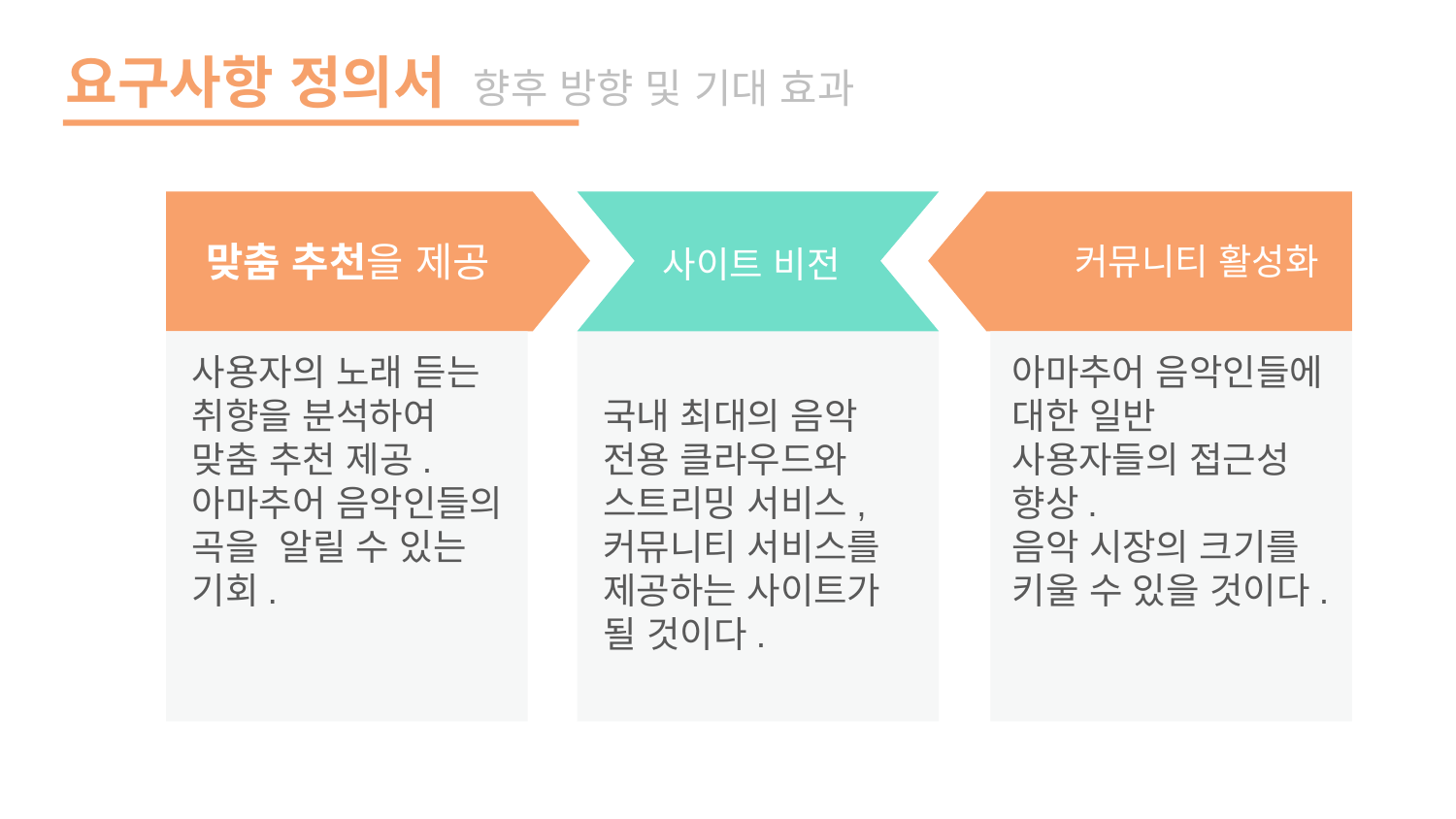

요구사항 정의서
향후 방향 및 기대 효과

맞춤 추천을 제공
커뮤니티 활성화
사이트 비전
사용자의 노래 듣는
취향을 분석하여 맞춤 추천 제공. 아마추어 음악인들의 곡을  알릴 수 있는 기회.
아마추어 음악인들에 대한 일반 사용자들의 접근성 향상.
음악 시장의 크기를 키울 수 있을 것이다.
국내 최대의 음악 전용 클라우드와 스트리밍 서비스, 커뮤니티 서비스를 제공하는 사이트가 될 것이다.